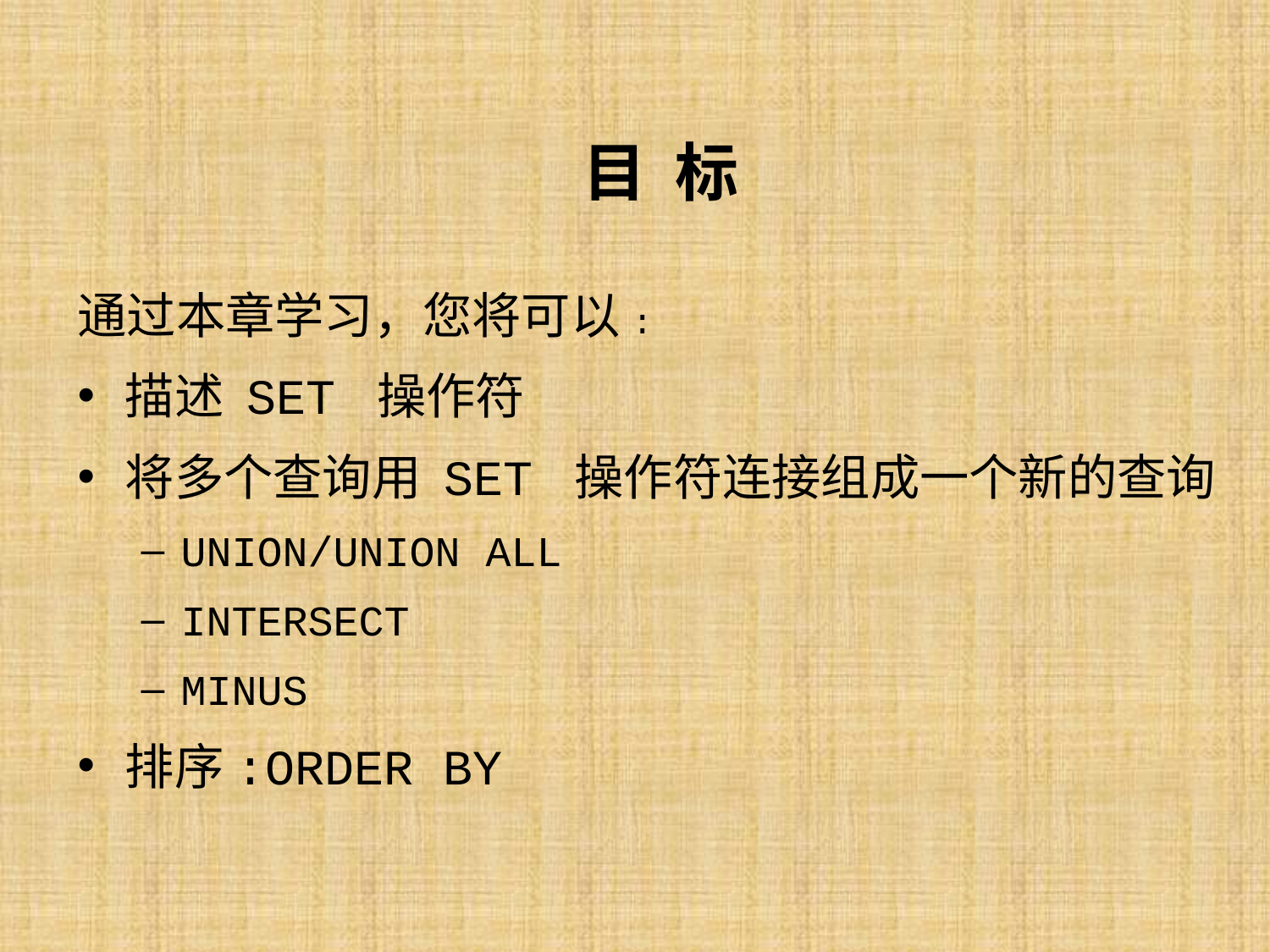

# 目  标
通过本章学习，您将可以:
描述 SET 操作符
将多个查询用 SET 操作符连接组成一个新的查询
UNION/UNION ALL
INTERSECT
MINUS
排序:ORDER BY